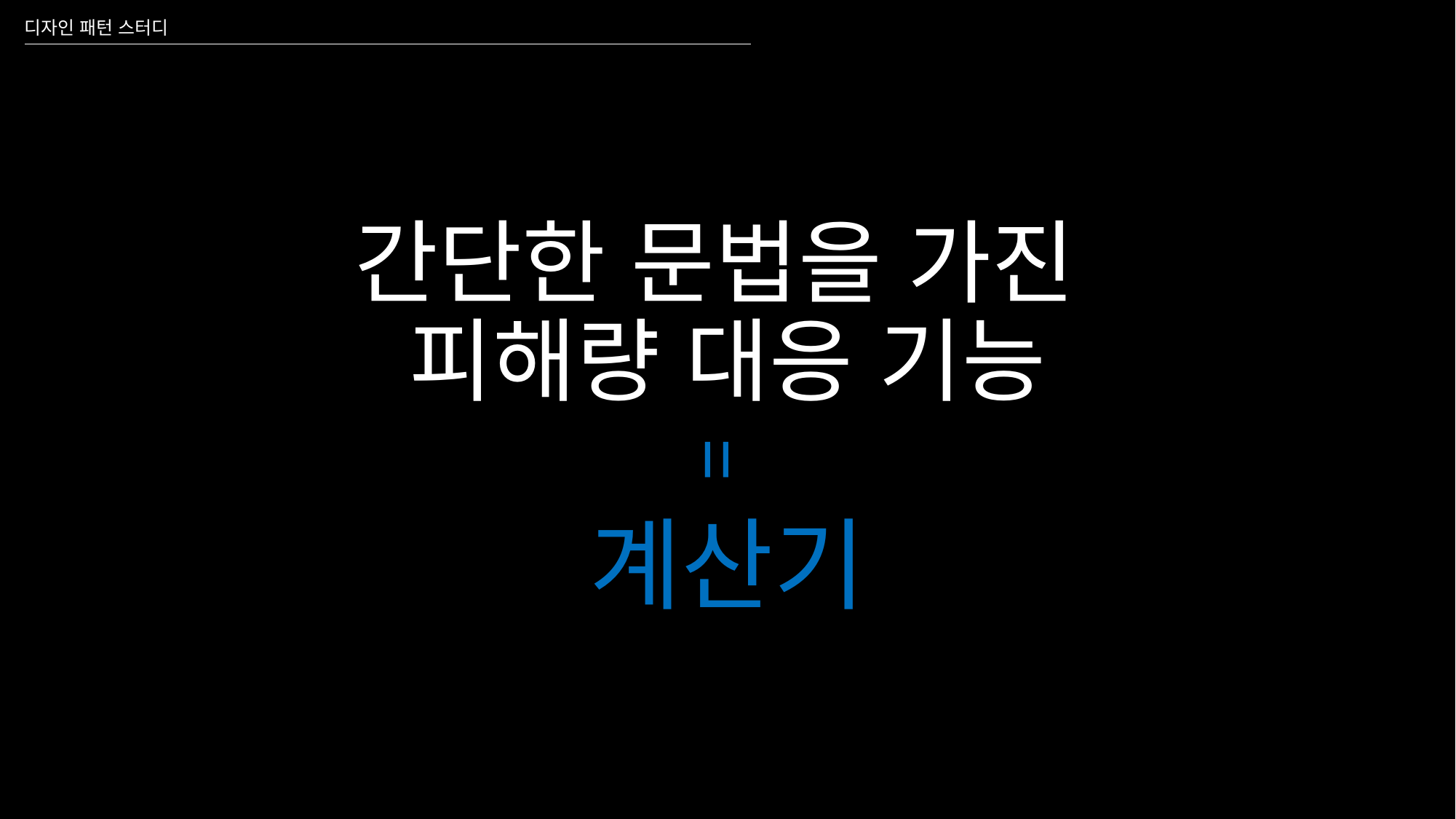

디자인 패턴 스터디
# 간단한 문법을 가진 피해량 대응 기능
=
계산기